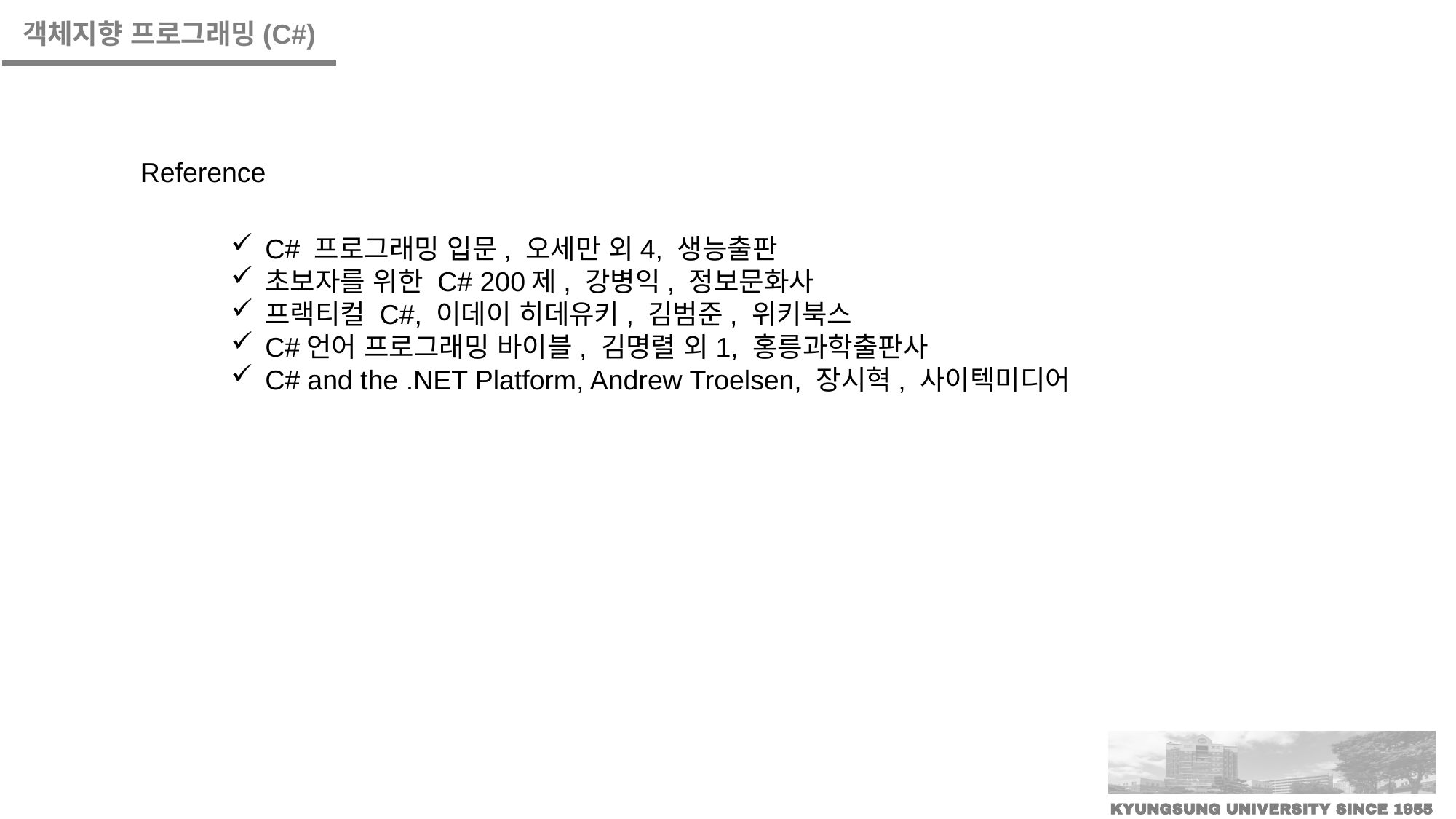

Reference
C# 프로그래밍 입문, 오세만 외4, 생능출판
초보자를 위한 C# 200제, 강병익, 정보문화사
프랙티컬 C#, 이데이 히데유키, 김범준, 위키북스
C#언어 프로그래밍 바이블, 김명렬 외1, 홍릉과학출판사
C# and the .NET Platform, Andrew Troelsen, 장시혁, 사이텍미디어